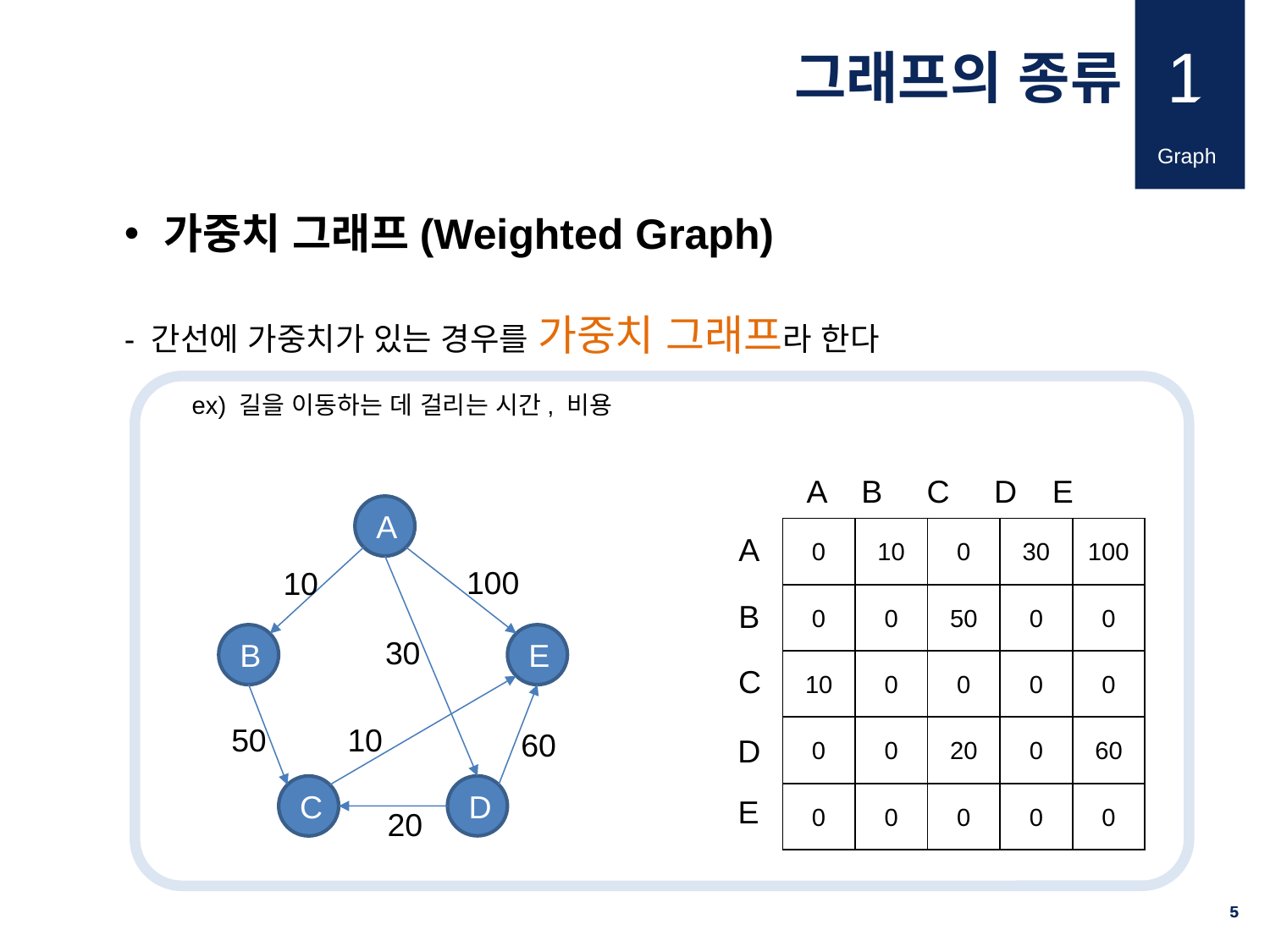

1

그래프의 종류
Graph
가중치 그래프(Weighted Graph)

- 간선에 가중치가 있는 경우를 가중치 그래프라 한다

ex) 길을 이동하는 데 걸리는 시간, 비용
 A    B     C     D    E
A
| 0 | 10 | 0 | 30 | 100 |
| --- | --- | --- | --- | --- |
| 0 | 0 | 50 | 0 | 0 |
| 10 | 0 | 0 | 0 | 0 |
| 0 | 0 | 20 | 0 | 60 |
| 0 | 0 | 0 | 0 | 0 |
A
100
10
B
B
E
30
C
50
10
60
D
D
C
E
20
5
5